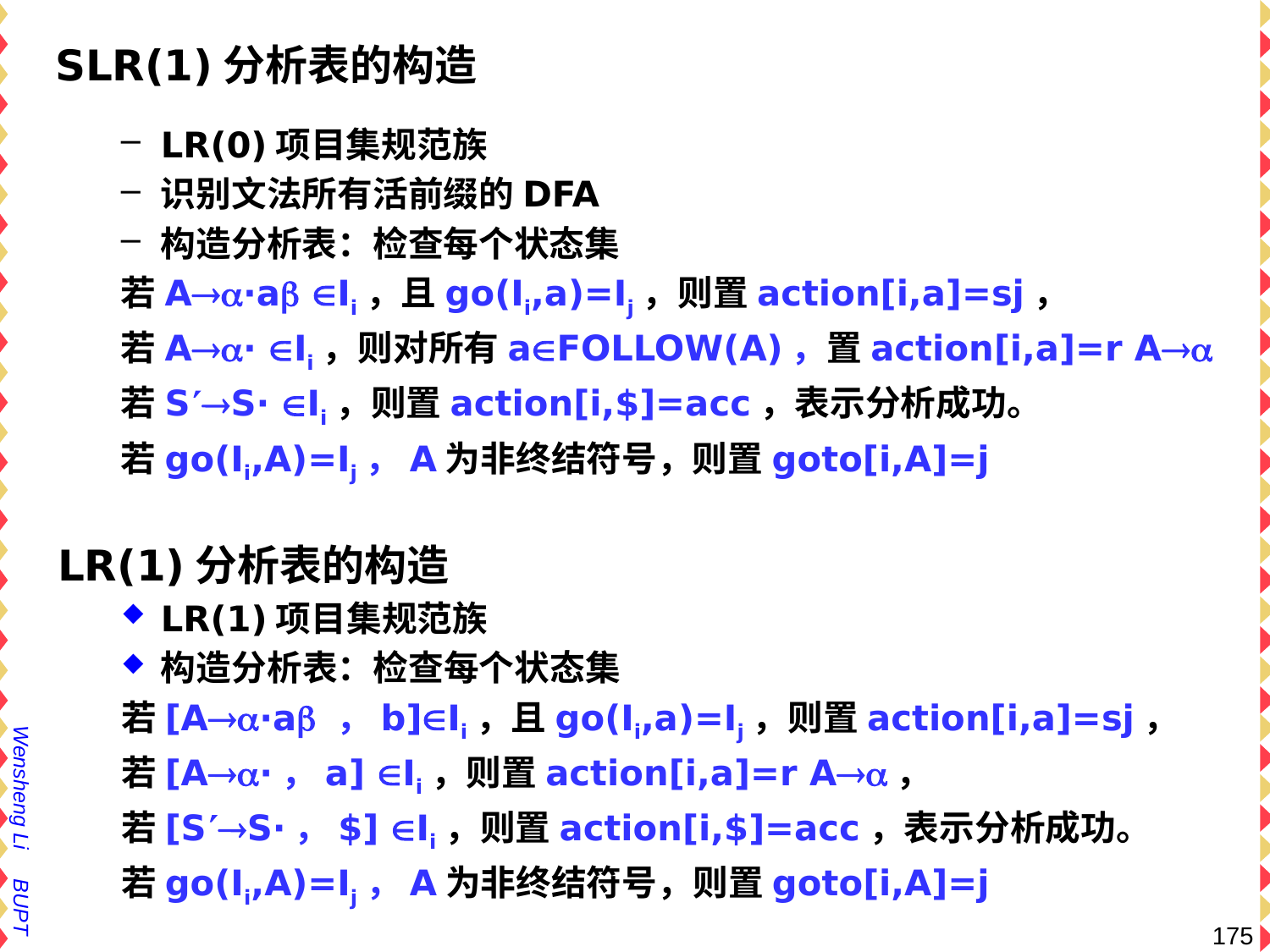

# SLR(1)分析表的构造
LR(0)项目集规范族
识别文法所有活前缀的DFA
构造分析表：检查每个状态集
若A→α·aβ ∈Ii，且go(Ii,a)=Ij，则置action[i,a]=sj，
若A→α· ∈Ii，则对所有a∈FOLLOW(A)，置action[i,a]=r A→α
若S′→S· ∈Ii，则置action[i,$]=acc，表示分析成功。
若go(Ii,A)=Ij，A为非终结符号，则置goto[i,A]=j
LR(1)分析表的构造
LR(1)项目集规范族
构造分析表：检查每个状态集
若[A→α·aβ ，b]∈Ii，且go(Ii,a)=Ij，则置action[i,a]=sj，
若[A→α·，a] ∈Ii，则置action[i,a]=r A→α，
若[S′→S·，$] ∈Ii，则置action[i,$]=acc，表示分析成功。
若go(Ii,A)=Ij，A为非终结符号，则置goto[i,A]=j
175